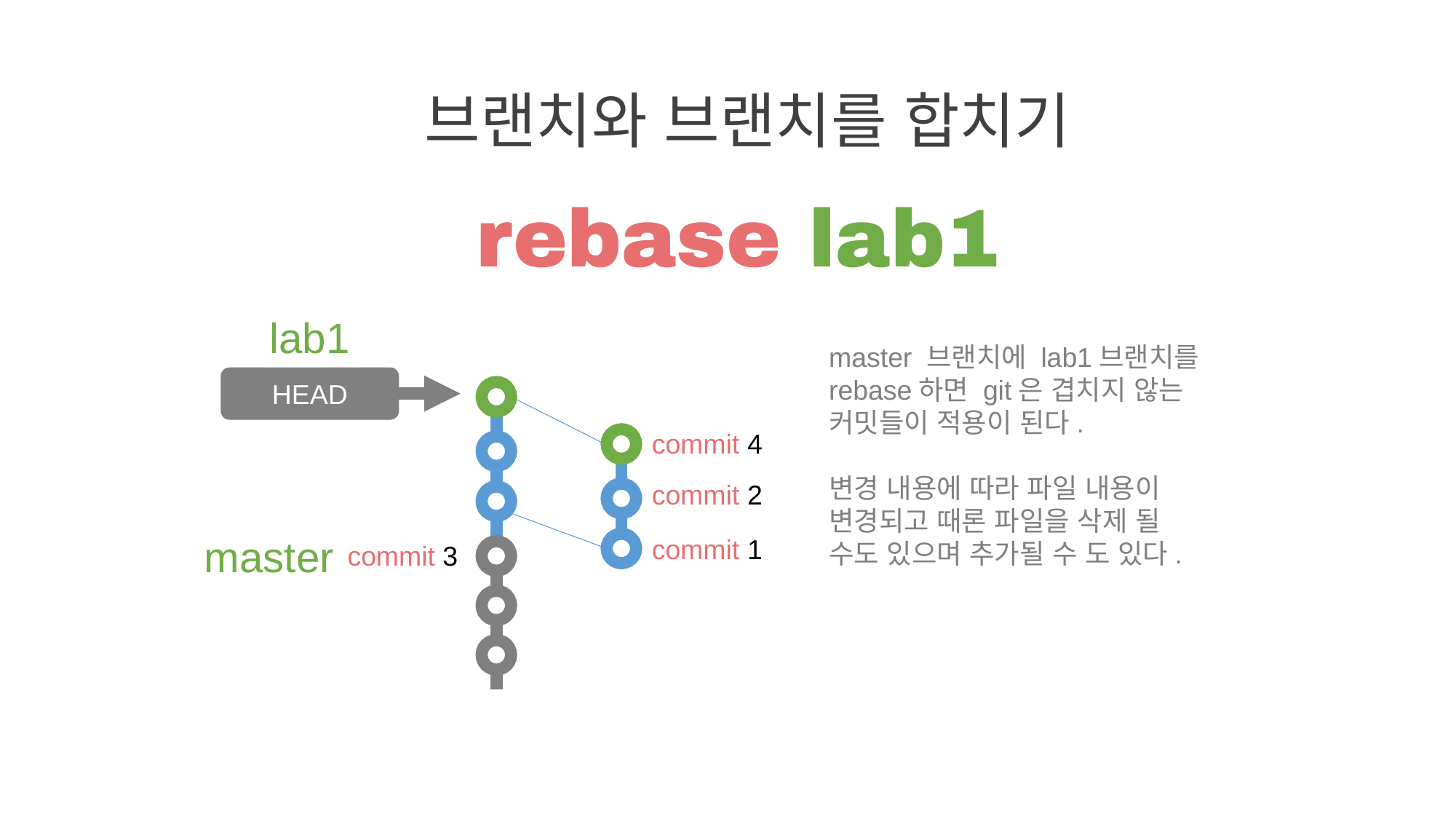

브랜치와 브랜치를 합치기
rebase lab1
lab1
master 브랜치에 lab1브랜치를
rebase하면 git은 겹치지 않는
커밋들이 적용이 된다.

변경 내용에 따라 파일 내용이
변경되고 때론 파일을 삭제 될
수도 있으며 추가될 수 도 있다.
HEAD

commit 4

commit 2

master
commit 1
commit 3